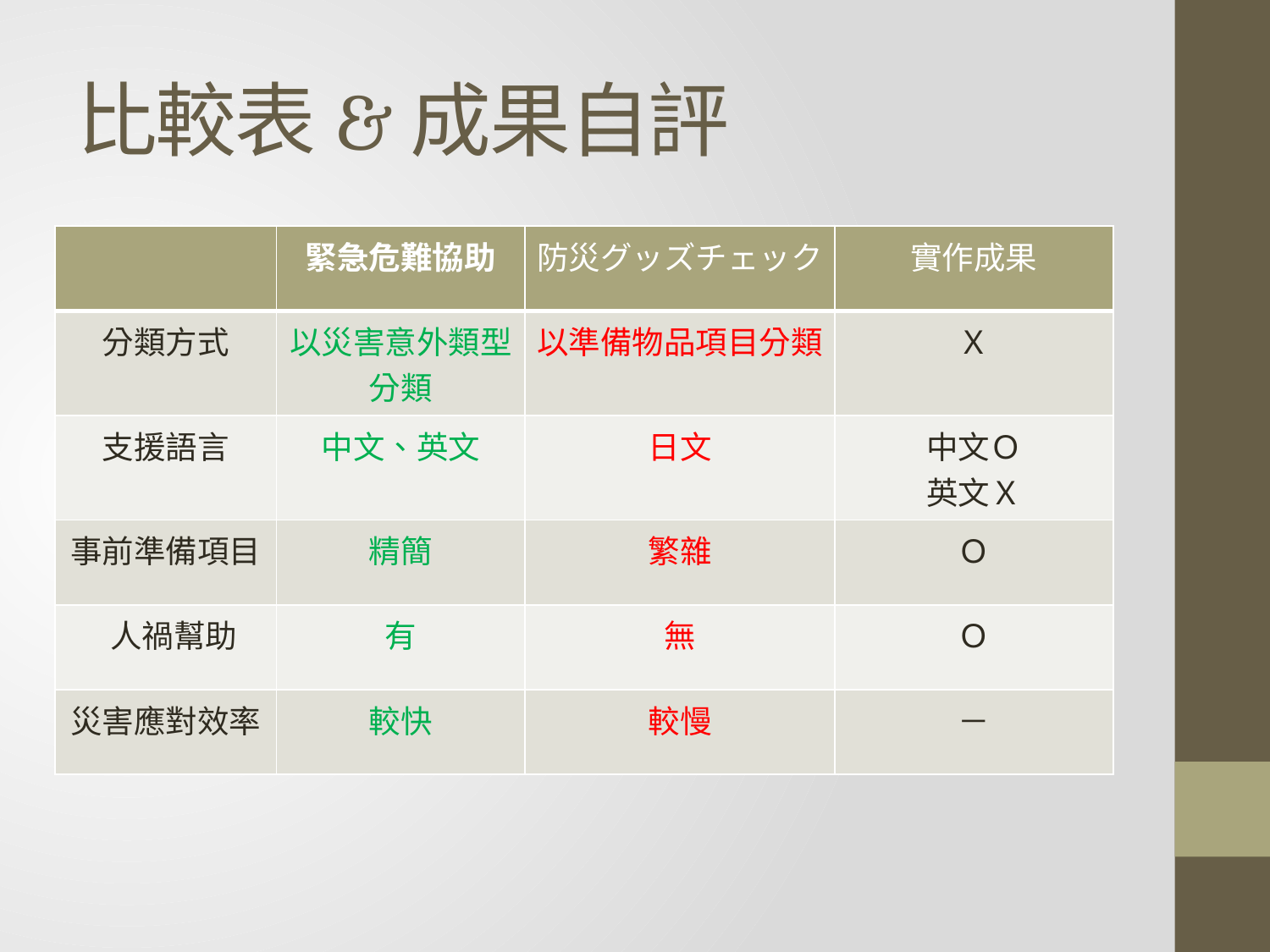

# 比較表&成果自評
|  | 緊急危難協助 | 防災グッズチェック | 實作成果 |
| --- | --- | --- | --- |
| 分類方式 | 以災害意外類型分類 | 以準備物品項目分類 | Ｘ |
| 支援語言 | 中文、英文 | 日文 | 中文Ｏ 英文Ｘ |
| 事前準備項目 | 精簡 | 繁雜 | Ｏ |
| 人禍幫助 | 有 | 無 | Ｏ |
| 災害應對效率 | 較快 | 較慢 | － |